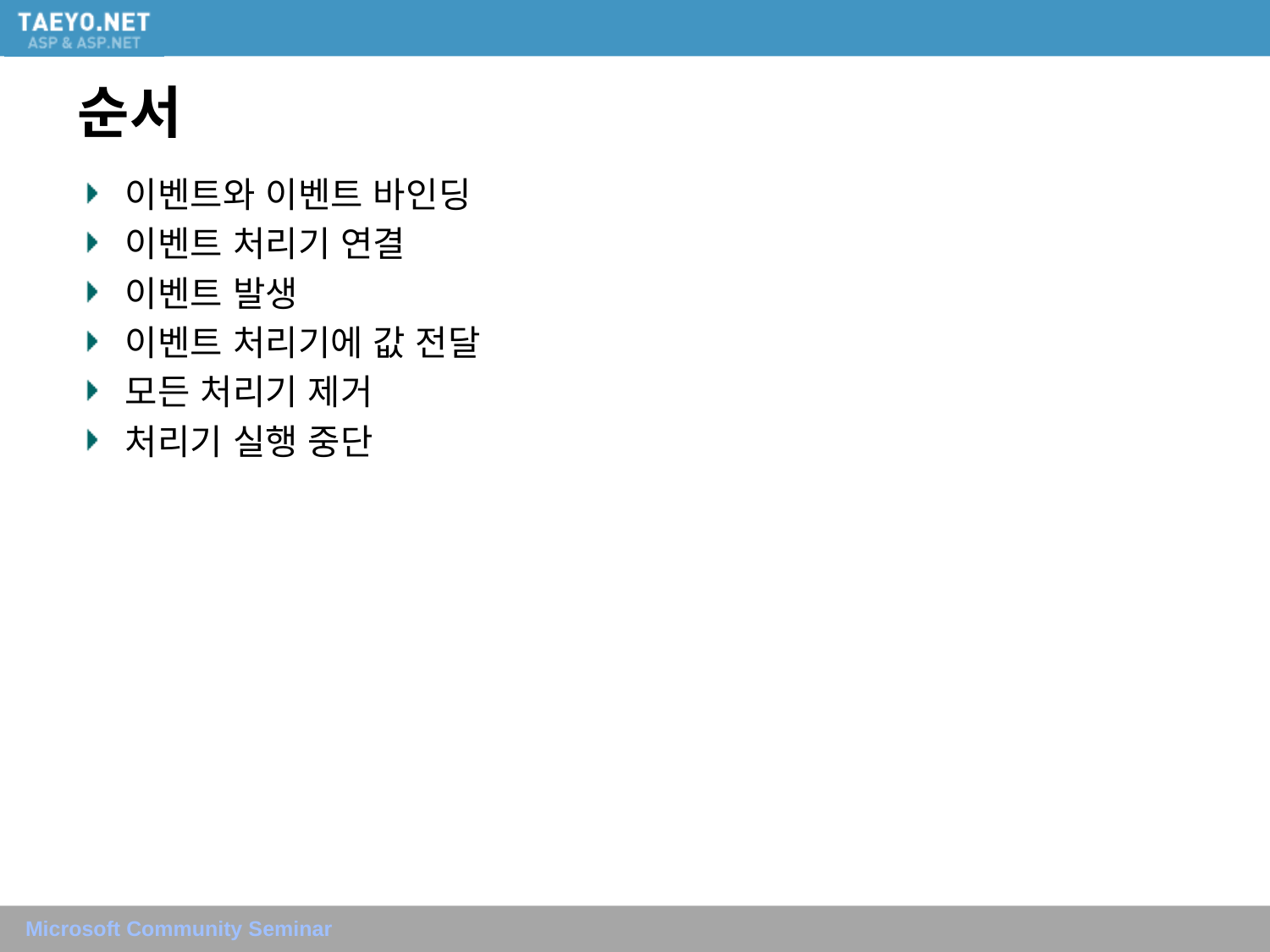

# 순서
이벤트와 이벤트 바인딩
이벤트 처리기 연결
이벤트 발생
이벤트 처리기에 값 전달
모든 처리기 제거
처리기 실행 중단